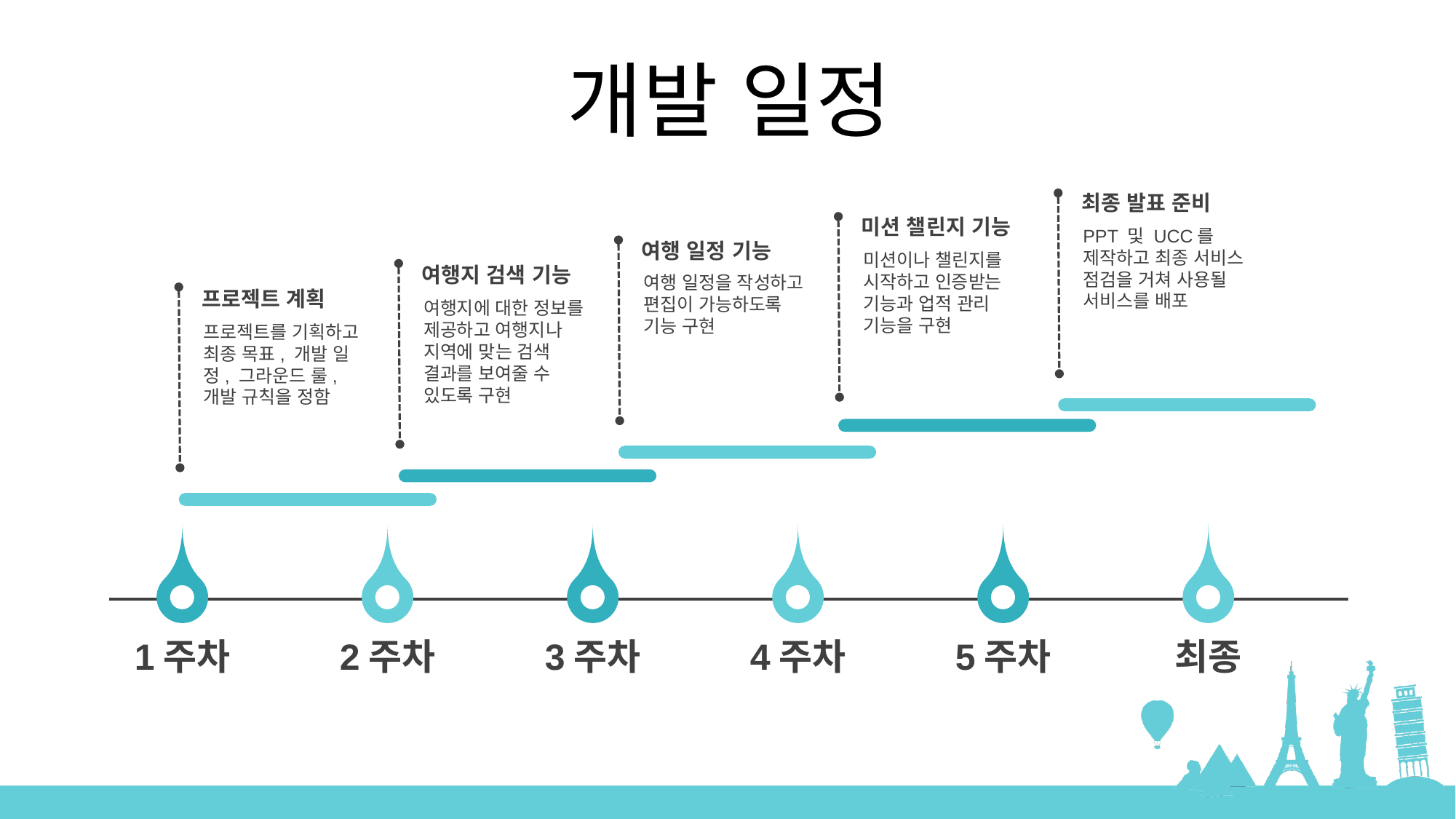

개발 일정
최종 발표 준비
PPT 및 UCC를  제작하고 최종 서비스 점검을 거쳐 사용될 서비스를 배포
미션 챌린지 기능
미션이나 챌린지를 시작하고 인증받는 기능과 업적 관리 기능을 구현
여행 일정 기능
여행 일정을 작성하고 편집이 가능하도록 기능 구현
여행지 검색 기능
여행지에 대한 정보를 제공하고 여행지나 지역에 맞는 검색 결과를 보여줄 수 있도록 구현
프로젝트 계획
프로젝트를 기획하고
최종 목표, 개발 일정, 그라운드 룰, 개발 규칙을 정함

1주차

2주차

3주차

4주차

5주차

최종